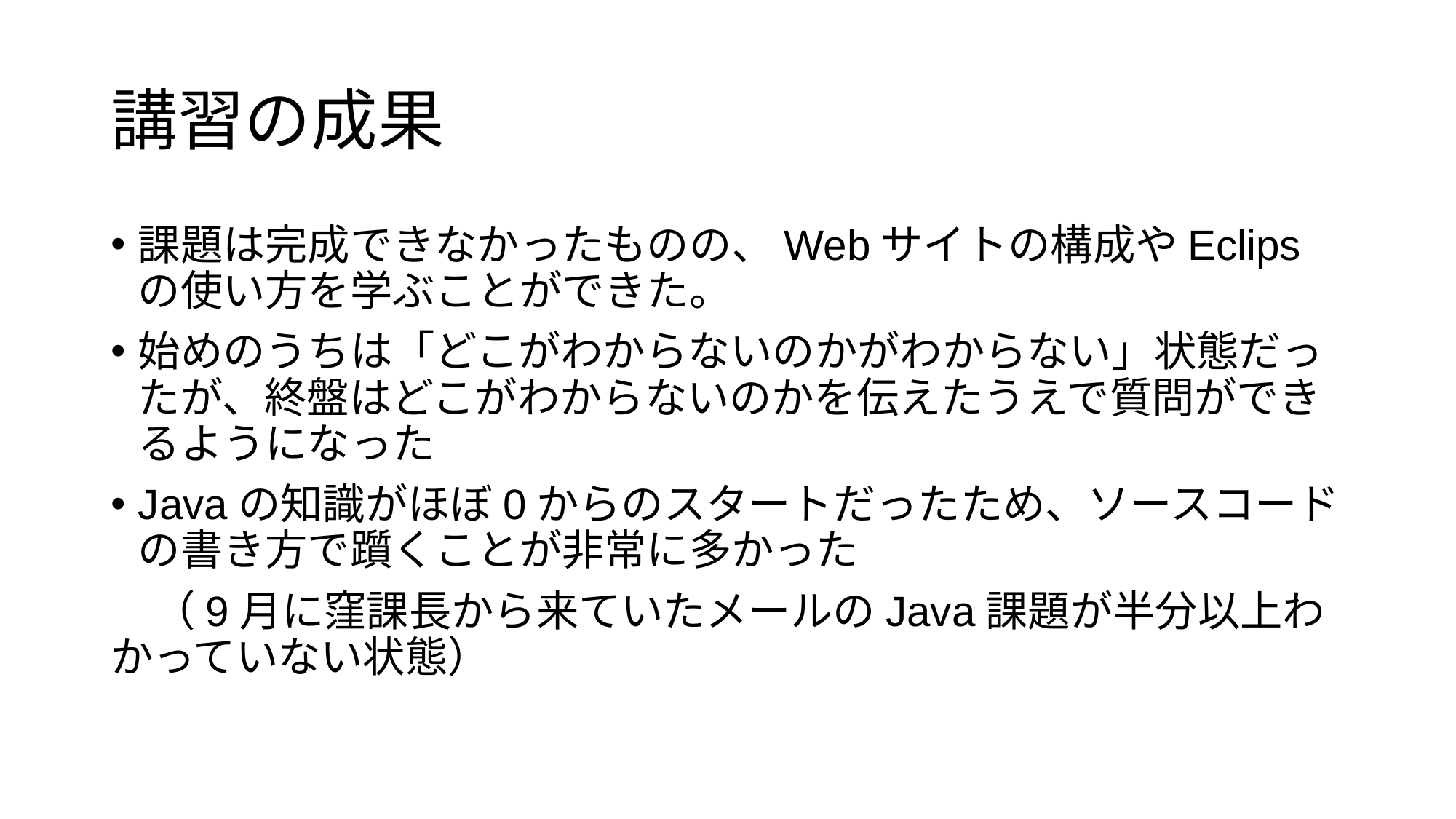

# 講習の成果
課題は完成できなかったものの、Webサイトの構成やEclipsの使い方を学ぶことができた。
始めのうちは「どこがわからないのかがわからない」状態だったが、終盤はどこがわからないのかを伝えたうえで質問ができるようになった
Javaの知識がほぼ0からのスタートだったため、ソースコードの書き方で躓くことが非常に多かった
　（9月に窪課長から来ていたメールのJava課題が半分以上わかっていない状態）